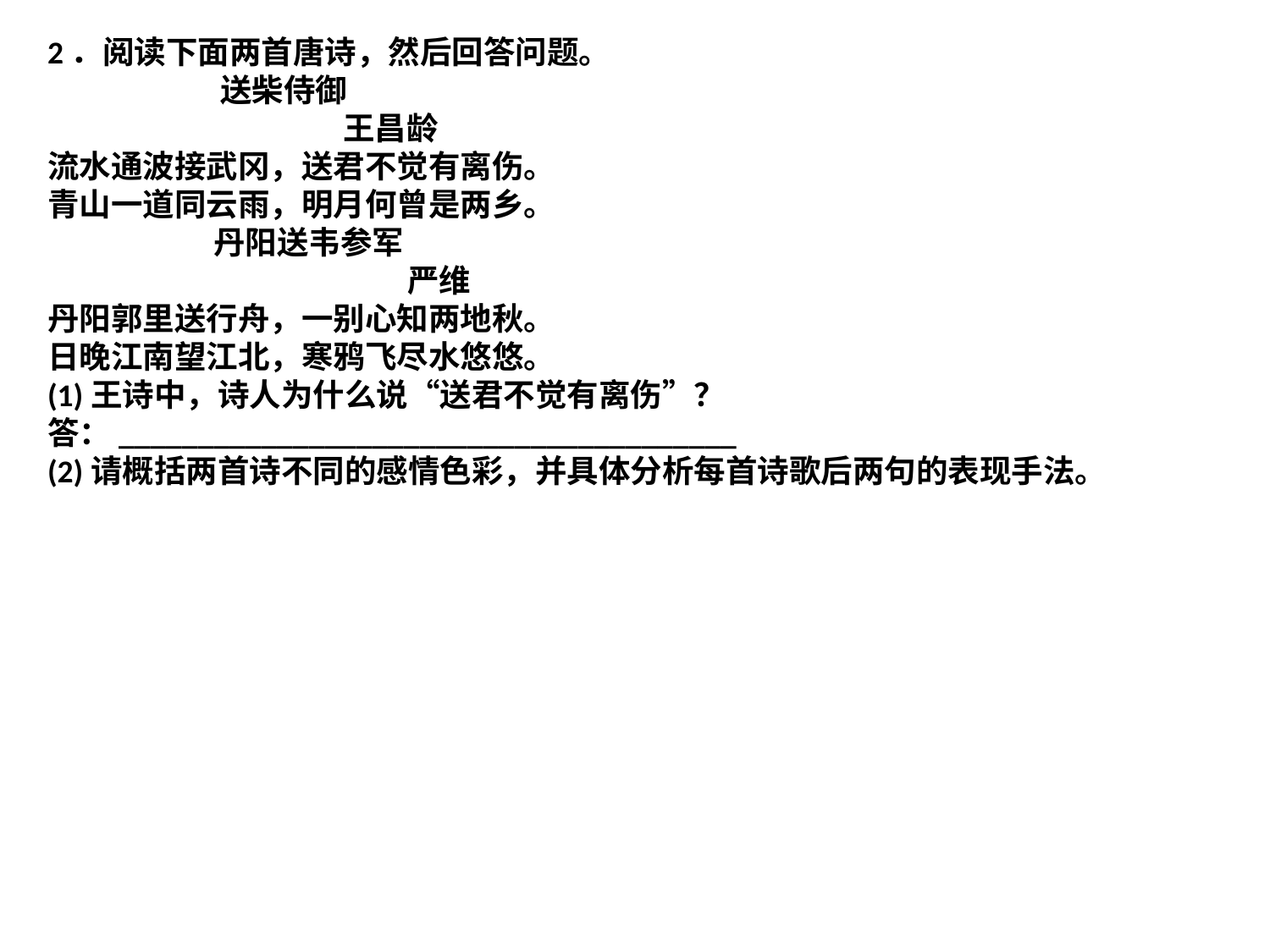

2．阅读下面两首唐诗，然后回答问题。
                       送柴侍御
                                        王昌龄
流水通波接武冈，送君不觉有离伤。
青山一道同云雨，明月何曾是两乡。
                      丹阳送韦参军
                                                 严维
丹阳郭里送行舟，一别心知两地秋。
日晚江南望江北，寒鸦飞尽水悠悠。
(1)王诗中，诗人为什么说“送君不觉有离伤”？
答：_______________________________________
(2)请概括两首诗不同的感情色彩，并具体分析每首诗歌后两句的表现手法。